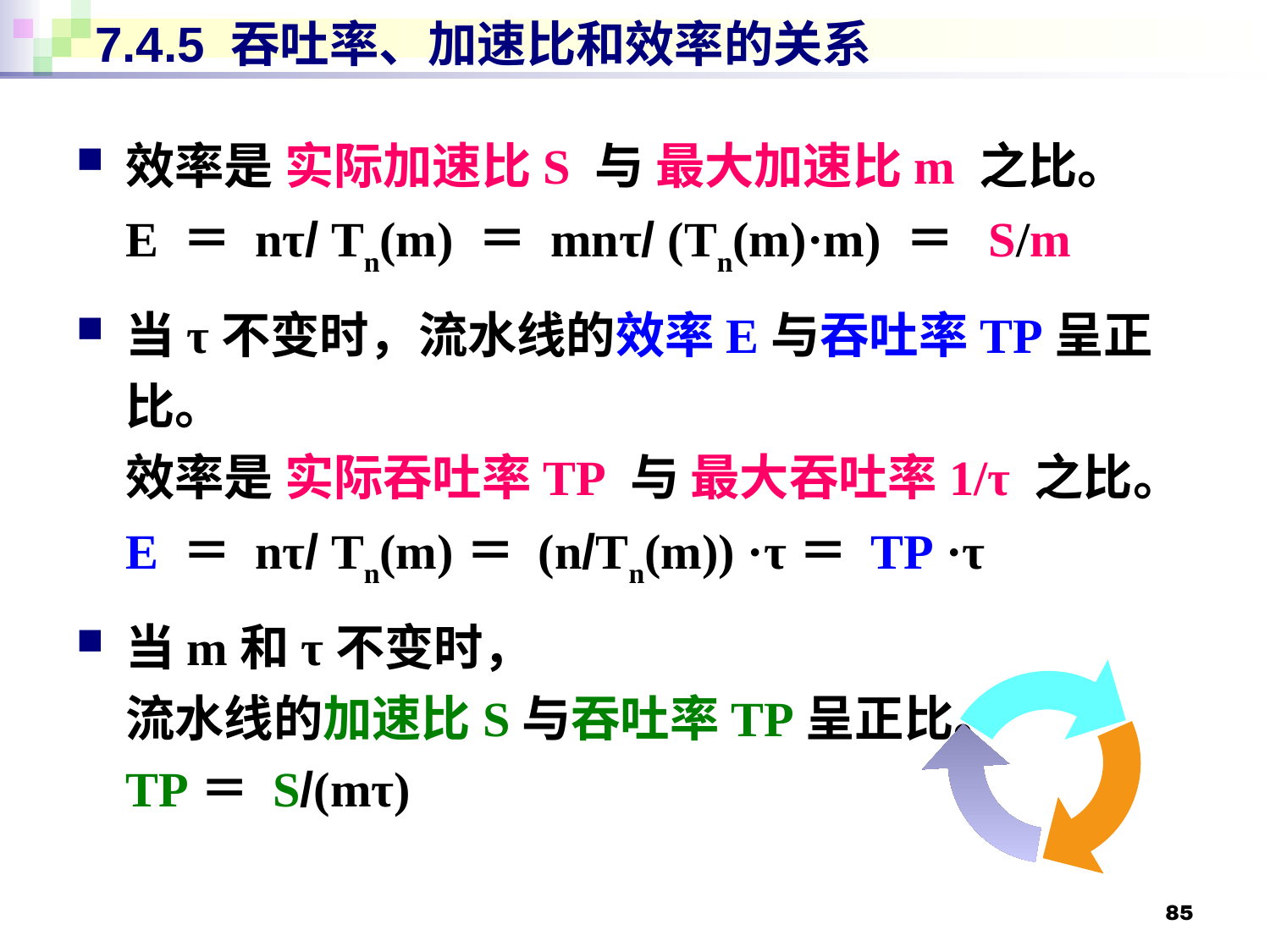

# 7.4.5 吞吐率、加速比和效率的关系
效率是 实际加速比S 与 最大加速比m 之比。
E ＝ nτ/ Tn(m) ＝ mnτ/ (Tn(m)·m) ＝  S/m
当τ不变时，流水线的效率E与吞吐率TP呈正比。
效率是 实际吞吐率TP 与 最大吞吐率1/τ 之比。
E ＝ nτ/ Tn(m)＝ (n/Tn(m)) ·τ＝ TP ·τ
当m和τ不变时，
流水线的加速比S与吞吐率TP呈正比。
TP＝ S/(mτ)

85